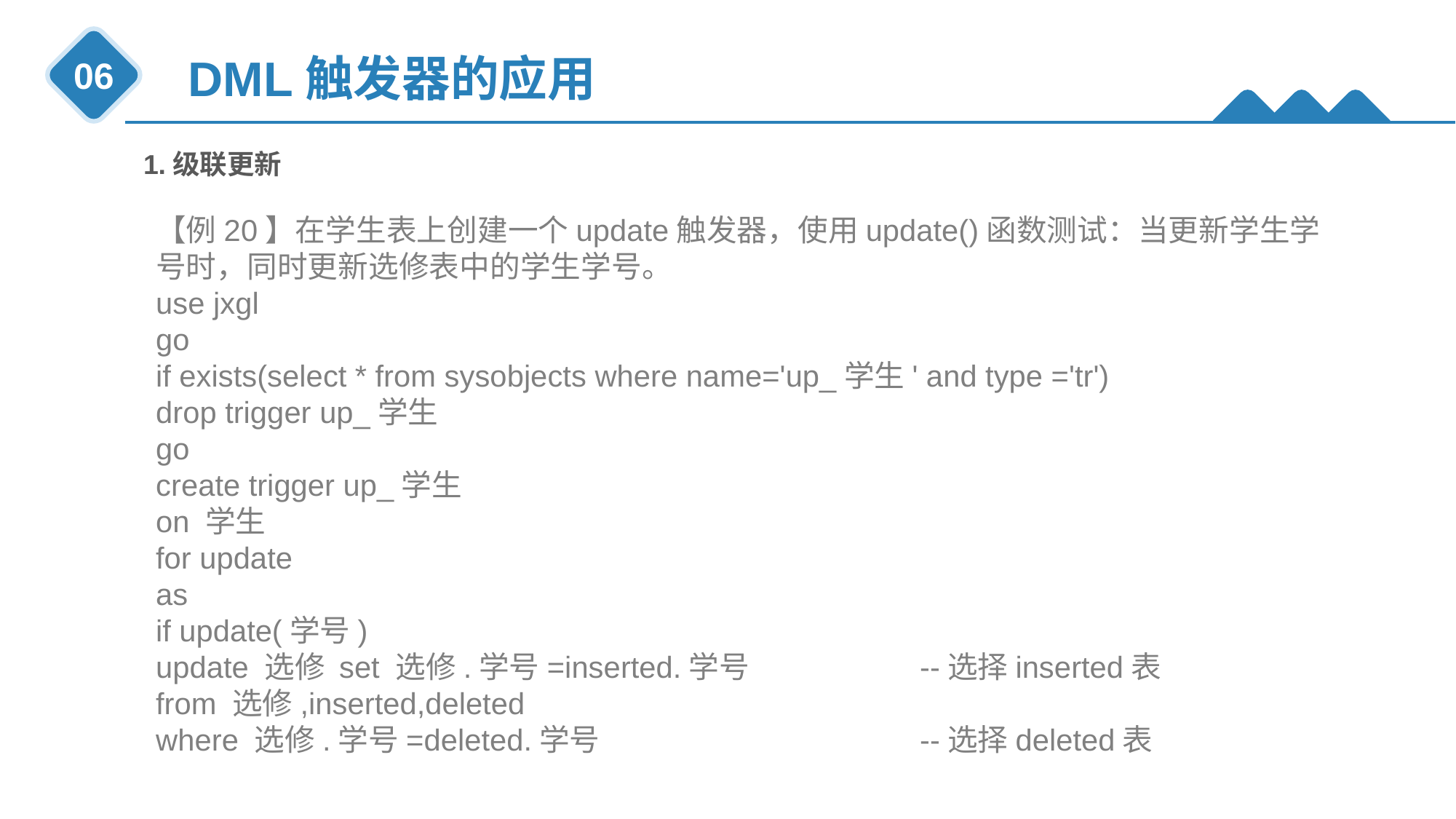

DML触发器的应用
06

1.级联更新
【例20】在学生表上创建一个update触发器，使用update()函数测试：当更新学生学号时，同时更新选修表中的学生学号。
use jxgl
go
if exists(select * from sysobjects where name='up_学生' and type ='tr')
drop trigger up_学生
go
create trigger up_学生
on 学生
for update
as
if update(学号)
update 选修 set 选修.学号=inserted.学号		--选择inserted表
from 选修,inserted,deleted
where 选修.学号=deleted.学号			--选择deleted表